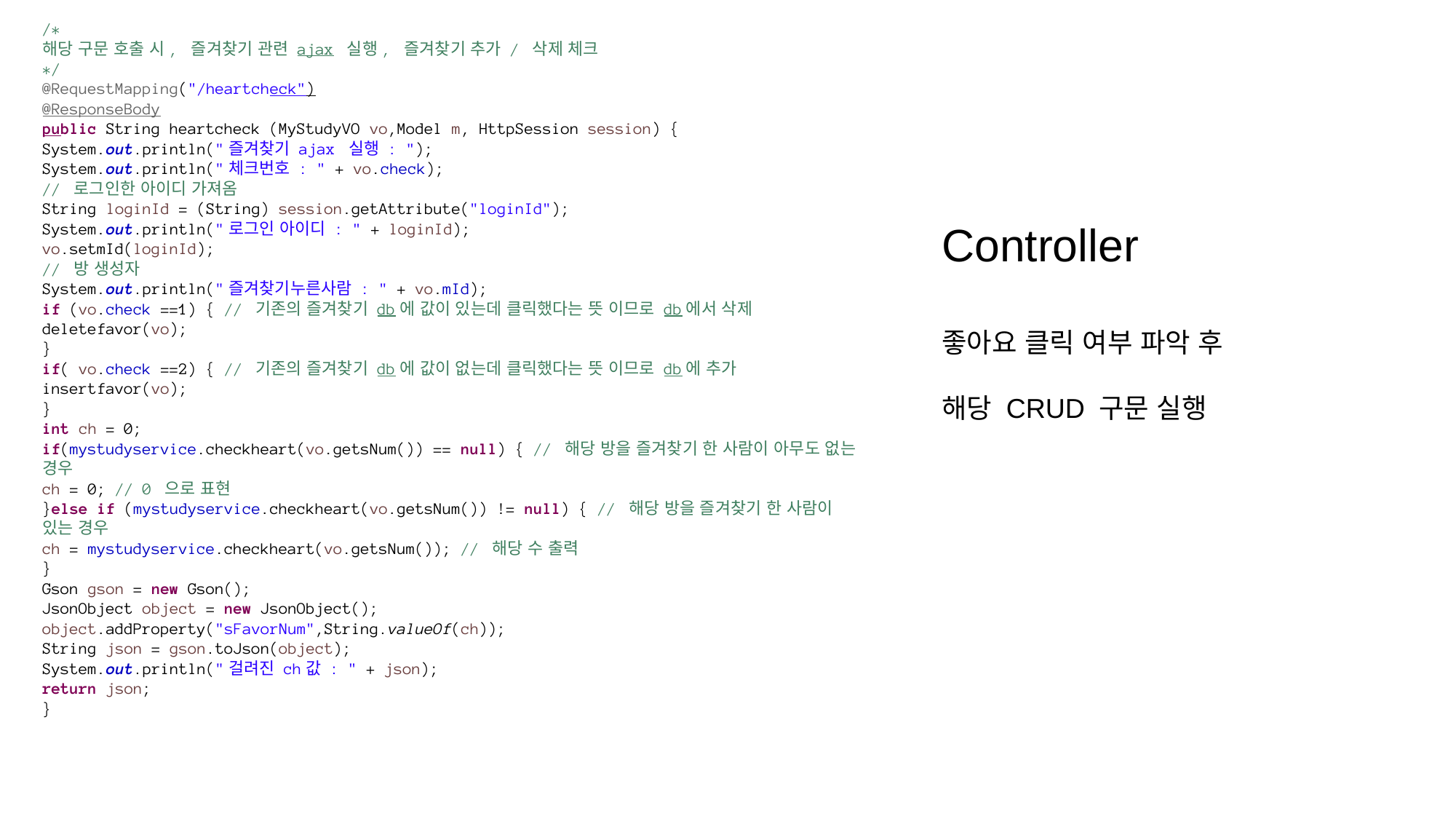

/*
해당 구문 호출 시, 즐겨찾기 관련 ajax 실행, 즐겨찾기 추가 / 삭제 체크
*/
@RequestMapping("/heartcheck")
@ResponseBody
public String heartcheck (MyStudyVO vo,Model m, HttpSession session) {
System.out.println("즐겨찾기 ajax 실행 : ");
System.out.println("체크번호 : " + vo.check);
// 로그인한 아이디 가져옴
String loginId = (String) session.getAttribute("loginId");
System.out.println("로그인 아이디 : " + loginId);
vo.setmId(loginId);
// 방 생성자
System.out.println("즐겨찾기누른사람 : " + vo.mId);
if (vo.check ==1) { // 기존의 즐겨찾기 db에 값이 있는데 클릭했다는 뜻 이므로 db에서 삭제
deletefavor(vo);
}
if( vo.check ==2) { // 기존의 즐겨찾기 db에 값이 없는데 클릭했다는 뜻 이므로 db에 추가
insertfavor(vo);
}
int ch = 0;
if(mystudyservice.checkheart(vo.getsNum()) == null) { // 해당 방을 즐겨찾기 한 사람이 아무도 없는 경우
ch = 0; // 0 으로 표현
}else if (mystudyservice.checkheart(vo.getsNum()) != null) { // 해당 방을 즐겨찾기 한 사람이 있는 경우
ch = mystudyservice.checkheart(vo.getsNum()); // 해당 수 출력
}
Gson gson = new Gson();
JsonObject object = new JsonObject();
object.addProperty("sFavorNum",String.valueOf(ch));
String json = gson.toJson(object);
System.out.println("걸려진 ch값 : " + json);
return json;
}

Controller

좋아요 클릭 여부 파악 후

해당 CRUD 구문 실행